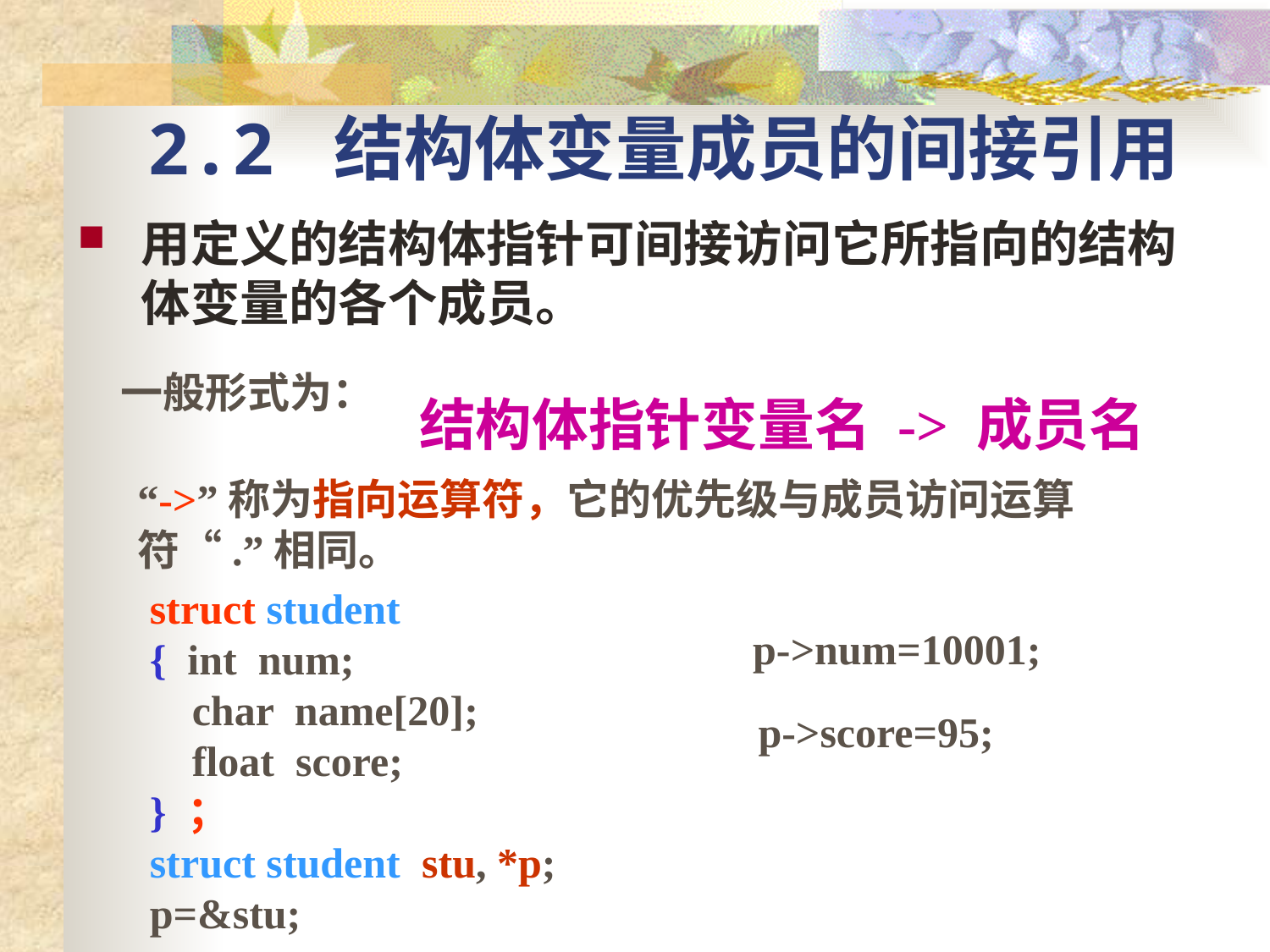

# 2.2 结构体变量成员的间接引用
用定义的结构体指针可间接访问它所指向的结构体变量的各个成员。

一般形式为：
结构体指针变量名 -> 成员名
“->”称为指向运算符，它的优先级与成员访问运算符“.”相同。
struct student
{  int  num;
    char  name[20];
    float  score;
} ；
struct student  stu, *p;
p=&stu;
p->num=10001;
p->score=95;